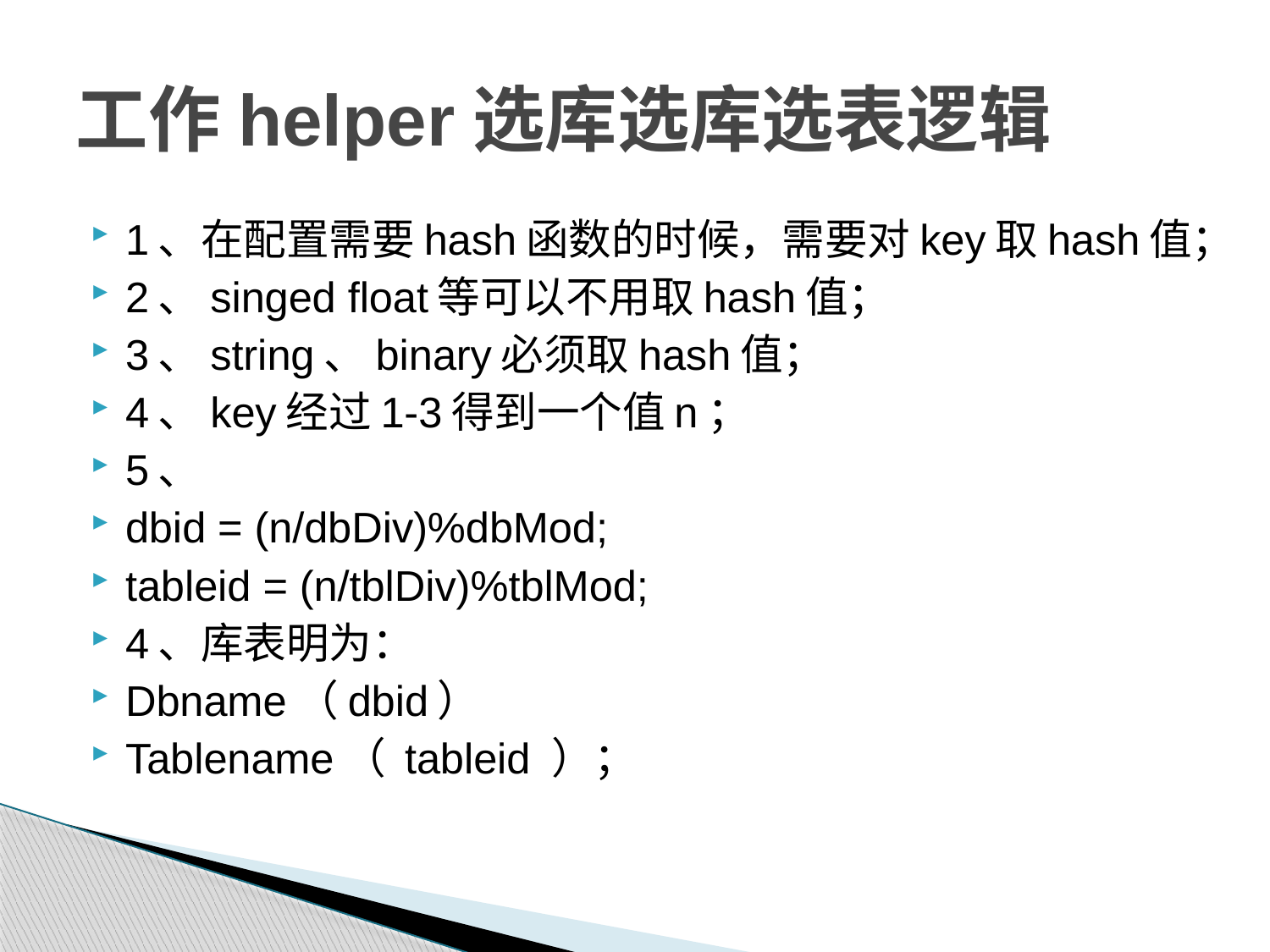

# 工作helper选库选库选表逻辑
1、在配置需要hash函数的时候，需要对key取hash值；
2、singed float等可以不用取hash值；
3、string、binary必须取hash值；
4、key经过1-3得到一个值n；
5、
dbid = (n/dbDiv)%dbMod;
tableid = (n/tblDiv)%tblMod;
4、库表明为：
Dbname（dbid）
Tablename（ tableid ）；